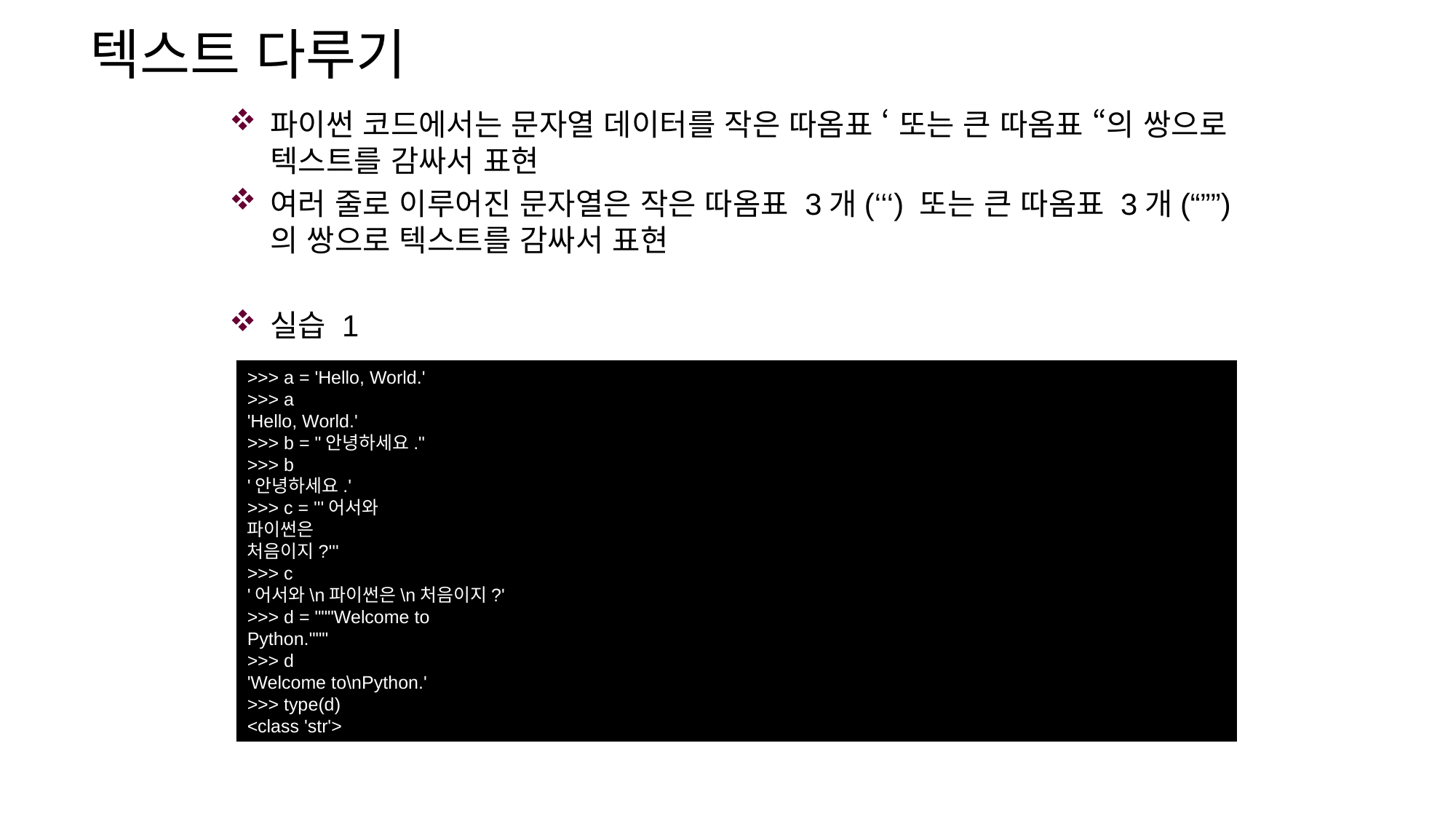

# 텍스트 다루기
파이썬 코드에서는 문자열 데이터를 작은 따옴표 ‘ 또는 큰 따옴표 “의 쌍으로 텍스트를 감싸서 표현
여러 줄로 이루어진 문자열은 작은 따옴표 3개(‘‘‘) 또는 큰 따옴표 3개(“””)의 쌍으로 텍스트를 감싸서 표현

실습 1

>>> a = 'Hello, World.'
>>> a
'Hello, World.'
>>> b = "안녕하세요."
>>> b
'안녕하세요.'
>>> c = '''어서와
파이썬은
처음이지?'''
>>> c
'어서와\n파이썬은\n처음이지?'
>>> d = """Welcome to
Python."""
>>> d
'Welcome to\nPython.'
>>> type(d)
<class 'str'>